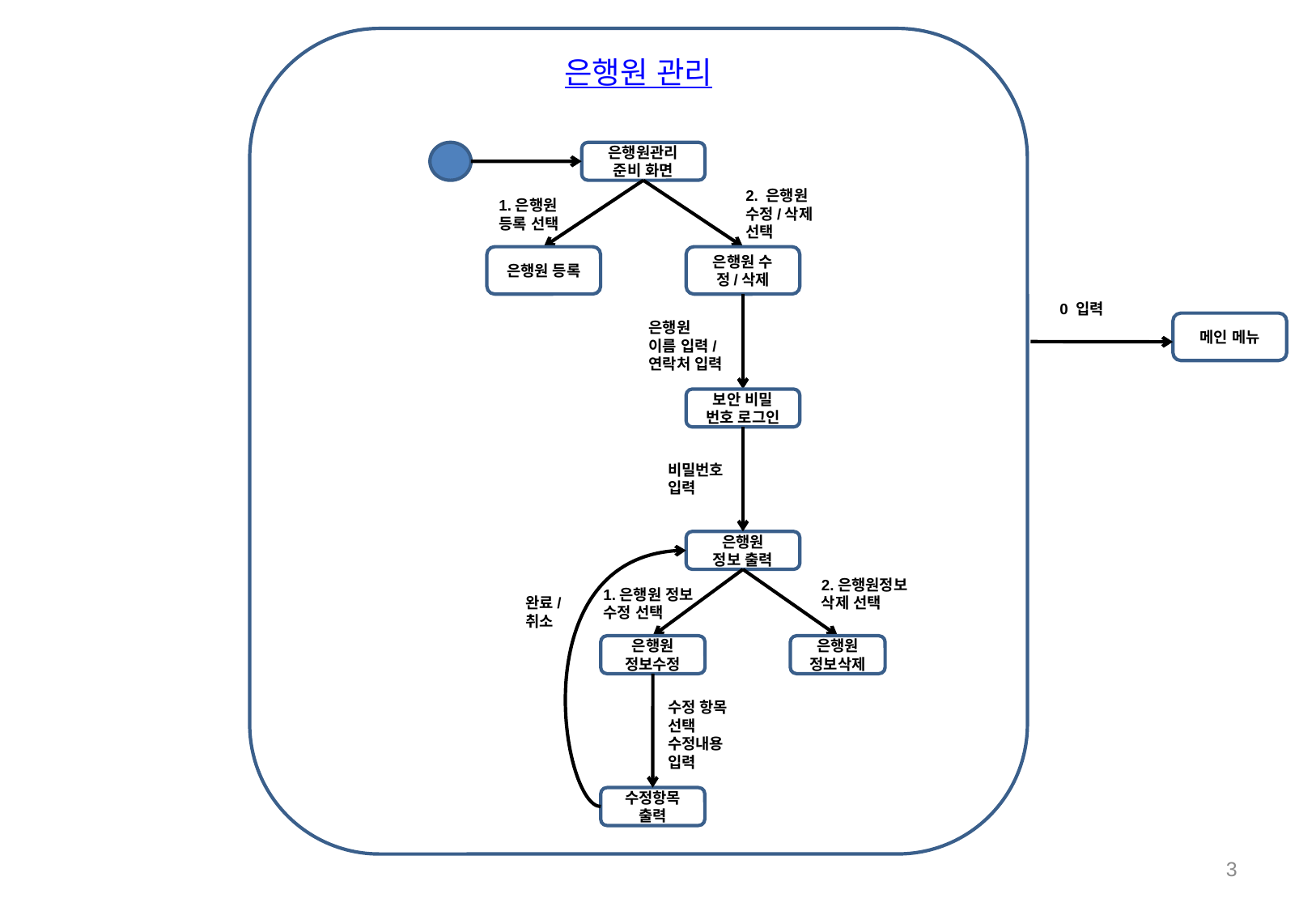

은행원 관리

은행원관리
준비 화면
2. 은행원 수정/삭제 선택
1.은행원
등록 선택
은행원 등록
은행원 수정/삭제
0 입력
은행원
이름 입력/
연락처 입력
메인 메뉴
보안 비밀
번호 로그인
비밀번호 입력
은행원
정보 출력
2.은행원정보
삭제 선택
1.은행원 정보
수정 선택
완료/
취소
은행원
정보수정
은행원
정보삭제
수정 항목
선택
수정내용
입력

수정항목 출력
3